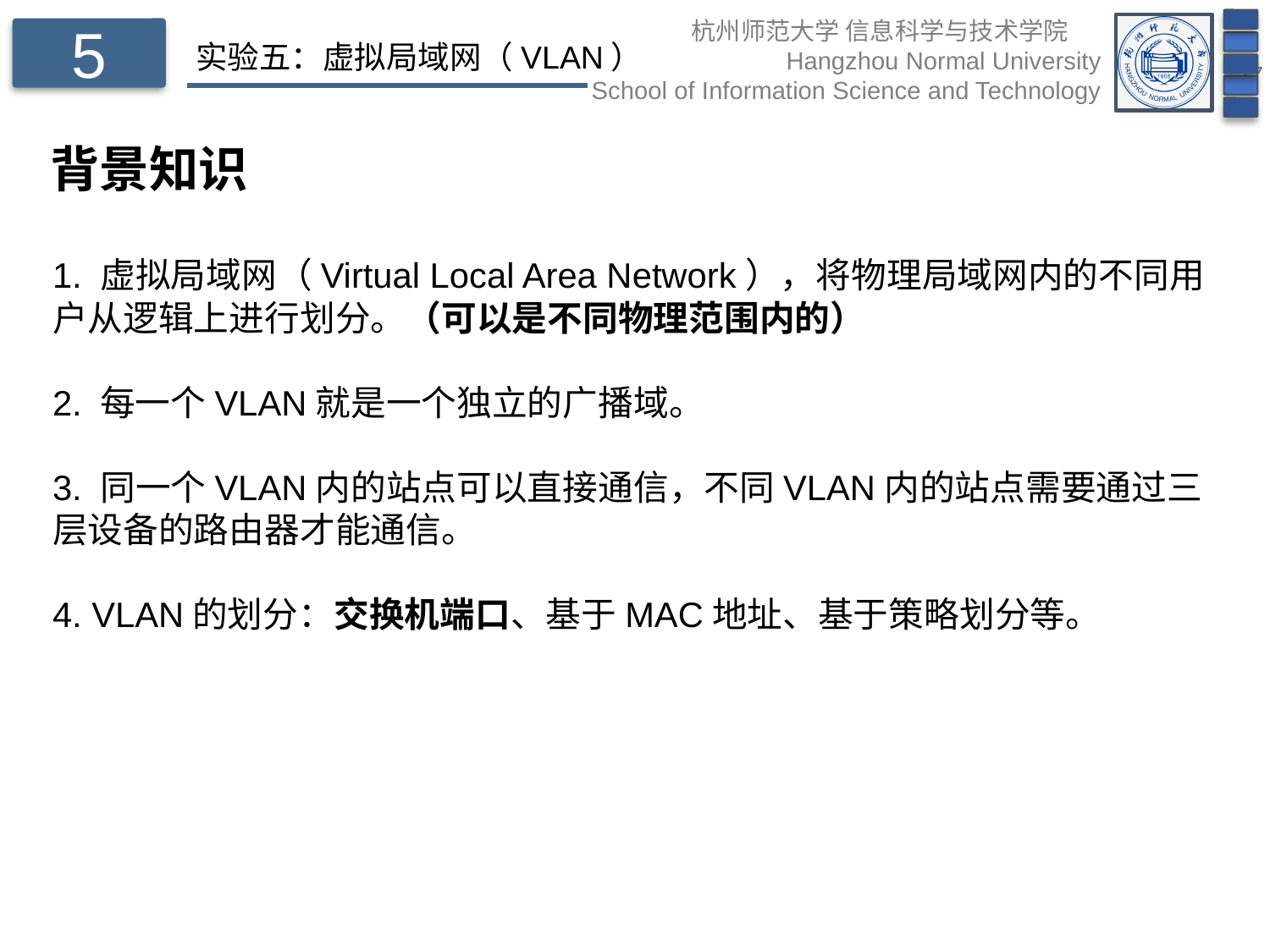

5
实验五：虚拟局域网（VLAN）
背景知识

1. 虚拟局域网（Virtual Local Area Network），将物理局域网内的不同用户从逻辑上进行划分。（可以是不同物理范围内的）

2. 每一个VLAN就是一个独立的广播域。

3. 同一个VLAN内的站点可以直接通信，不同VLAN内的站点需要通过三层设备的路由器才能通信。

4. VLAN的划分：交换机端口、基于MAC地址、基于策略划分等。